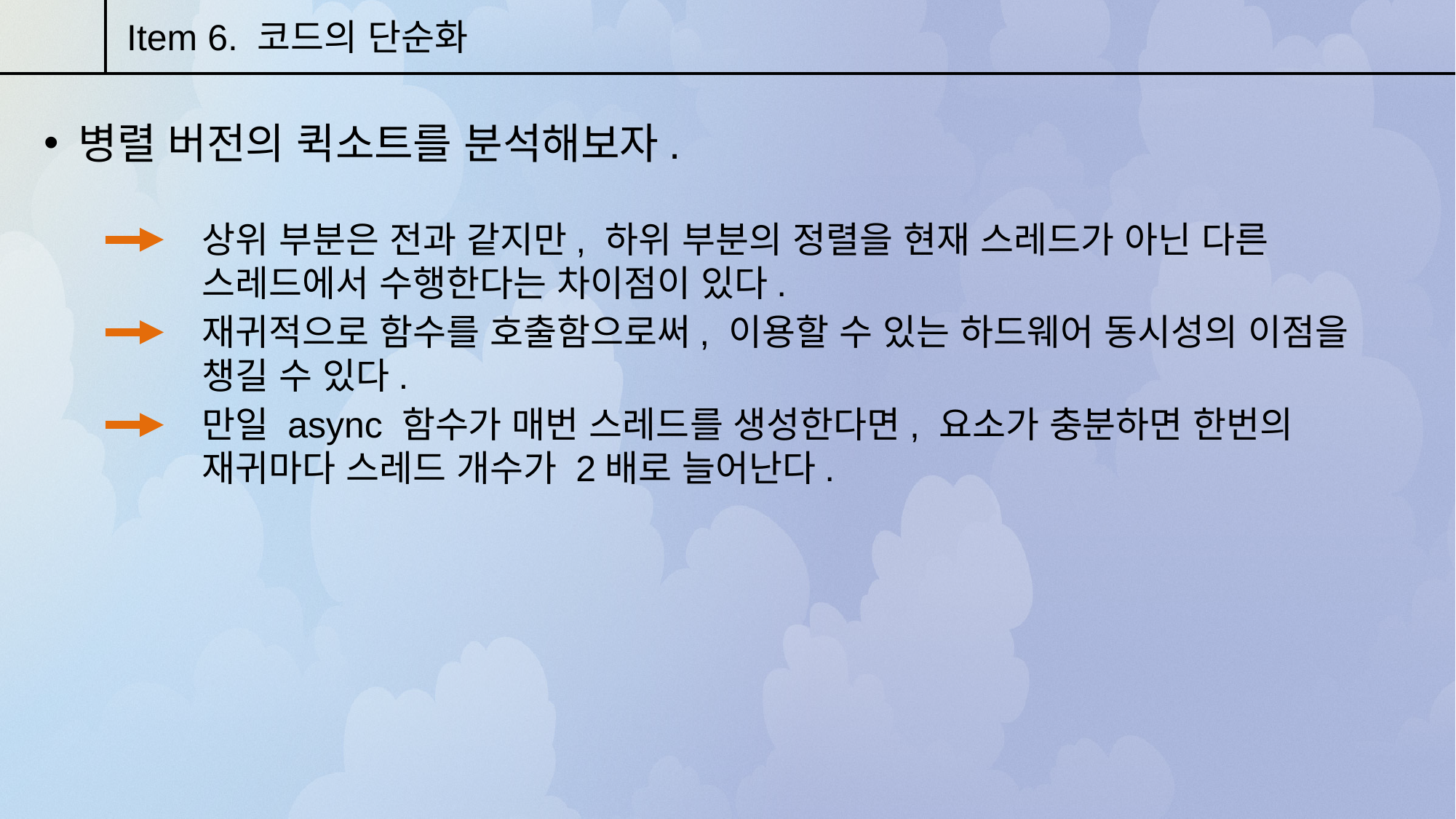

Item 6. 코드의 단순화
병렬 버전의 퀵소트를 분석해보자.
상위 부분은 전과 같지만, 하위 부분의 정렬을 현재 스레드가 아닌 다른 스레드에서 수행한다는 차이점이 있다.
재귀적으로 함수를 호출함으로써, 이용할 수 있는 하드웨어 동시성의 이점을 챙길 수 있다.
만일 async 함수가 매번 스레드를 생성한다면, 요소가 충분하면 한번의 재귀마다 스레드 개수가 2배로 늘어난다.